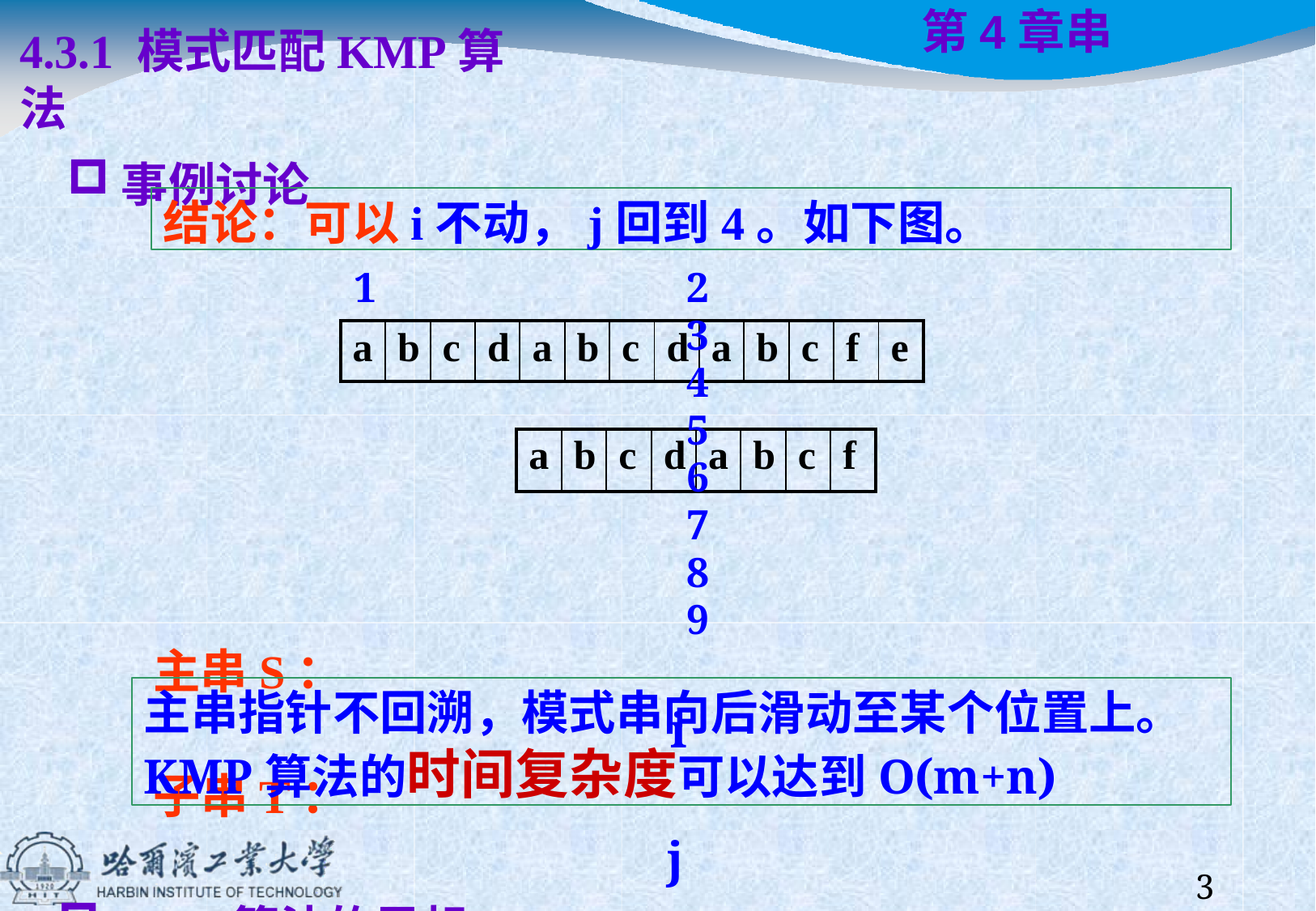

4.3.1 模式匹配KMP算法
事例讨论
第4章	串
结论：可以i不动，j回到4。如下图。
1	2	3	4	5	6	7	8	9
主串S：
i
子串T：
j
KMP算法的思想
| a | b | c | d | a | b | c | d | a | b | c | f | e |
| --- | --- | --- | --- | --- | --- | --- | --- | --- | --- | --- | --- | --- |
| a | b | c | d | a | b | c | f |
| --- | --- | --- | --- | --- | --- | --- | --- |
主串指针不回溯，模式串向后滑动至某个位置上。
KMP算法的时间复杂度可以达到O(m+n)

33